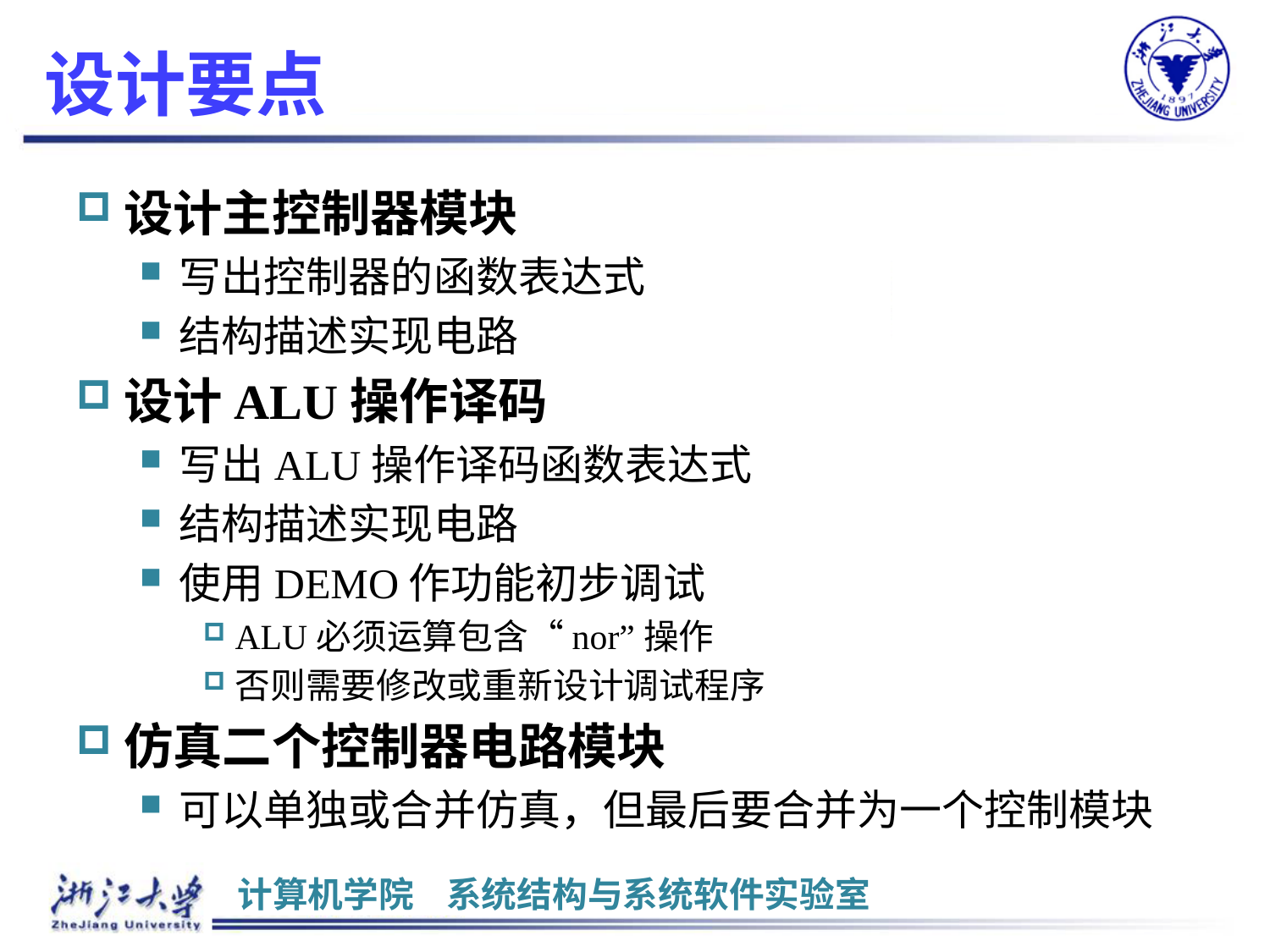

# 设计要点
设计主控制器模块
写出控制器的函数表达式
结构描述实现电路
设计ALU操作译码
写出ALU操作译码函数表达式
结构描述实现电路
使用DEMO作功能初步调试
ALU必须运算包含“nor”操作
否则需要修改或重新设计调试程序
仿真二个控制器电路模块
可以单独或合并仿真，但最后要合并为一个控制模块